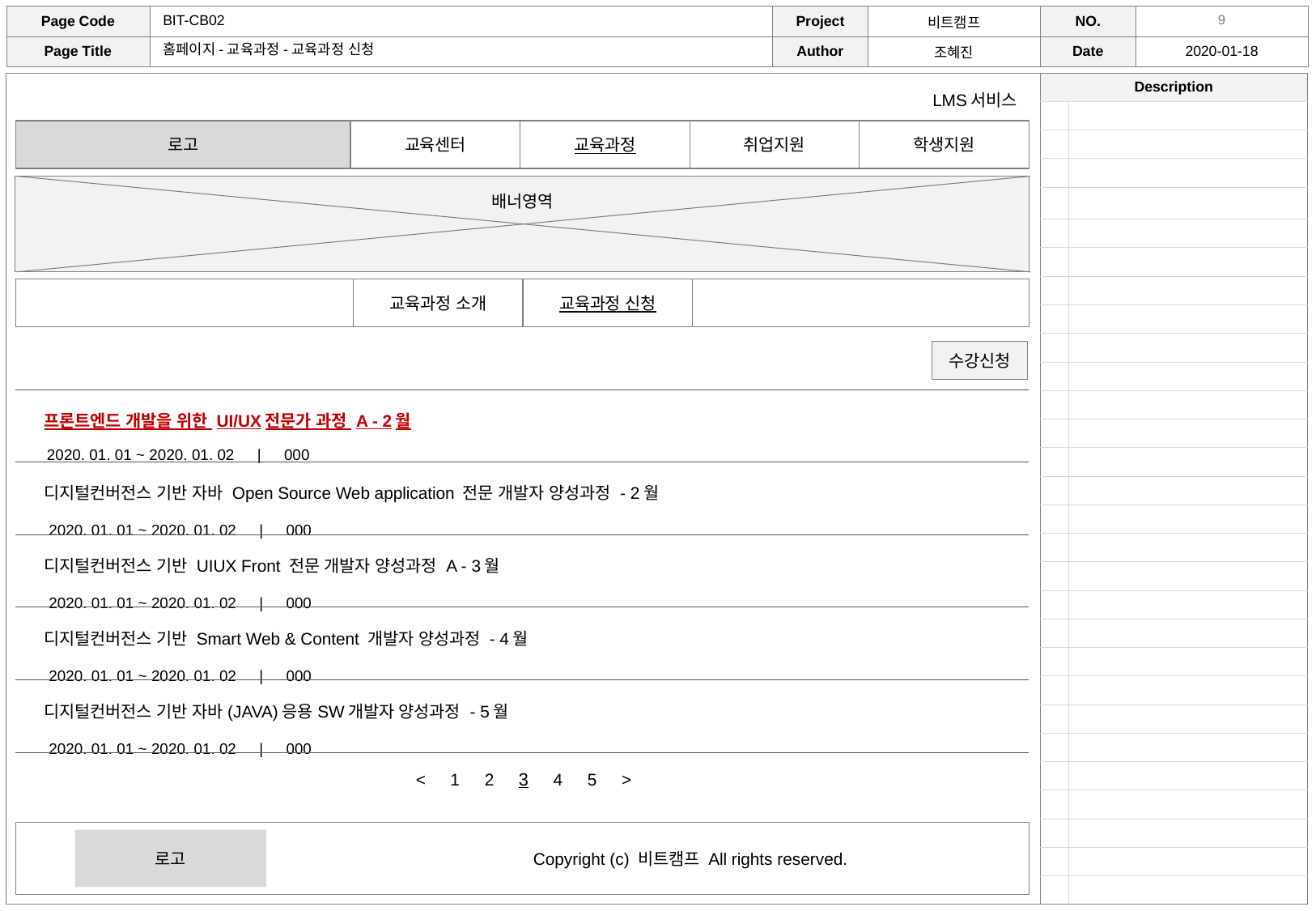

BIT-CB02
홈페이지-교육과정-교육과정 신청
LMS서비스
|  |  |
| --- | --- |
|  |  |
|  |  |
|  |  |
|  |  |
|  |  |
|  |  |
|  |  |
|  |  |
|  |  |
|  |  |
|  |  |
|  |  |
|  |  |
|  |  |
|  |  |
|  |  |
|  |  |
|  |  |
|  |  |
|  |  |
|  |  |
|  |  |
|  |  |
|  |  |
|  |  |
|  |  |
|  |  |
로고
교육센터
교육과정
취업지원
학생지원

배너영역

교육과정 소개
교육과정 신청
수강신청
| 프론트엔드 개발을 위한 UI/UX전문가 과정 A - 2월 　2020. 01. 01 ~ 2020. 01. 02　|　000 |
| --- |
| 디지털컨버전스 기반 자바 Open Source Web application 전문 개발자 양성과정 - 2월 　2020. 01. 01 ~ 2020. 01. 02　|　000 |
| 디지털컨버전스 기반 UIUX Front 전문 개발자 양성과정 A - 3월 　2020. 01. 01 ~ 2020. 01. 02　|　000 |
| 디지털컨버전스 기반 Smart Web & Content 개발자 양성과정 - 4월 　2020. 01. 01 ~ 2020. 01. 02　|　000 |
| 디지털컨버전스 기반 자바(JAVA)응용SW개발자 양성과정 - 5월 　2020. 01. 01 ~ 2020. 01. 02　|　000 |
<　1　2　3　4　5　>

로고
Copyright (c) 비트캠프 All rights reserved.